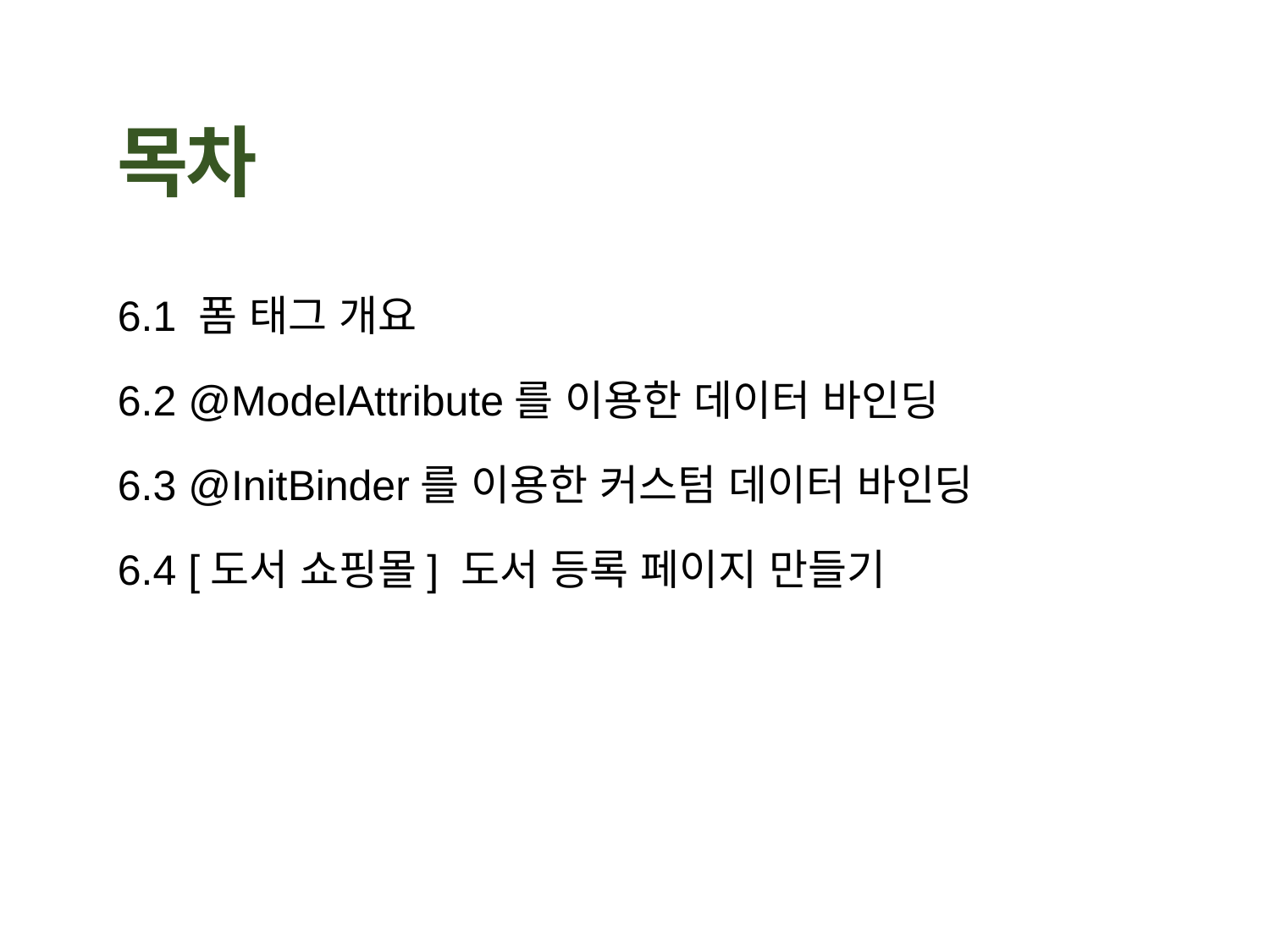

6.1 폼 태그 개요
6.2 @ModelAttribute를 이용한 데이터 바인딩
6.3 @InitBinder를 이용한 커스텀 데이터 바인딩
6.4 [도서 쇼핑몰] 도서 등록 페이지 만들기